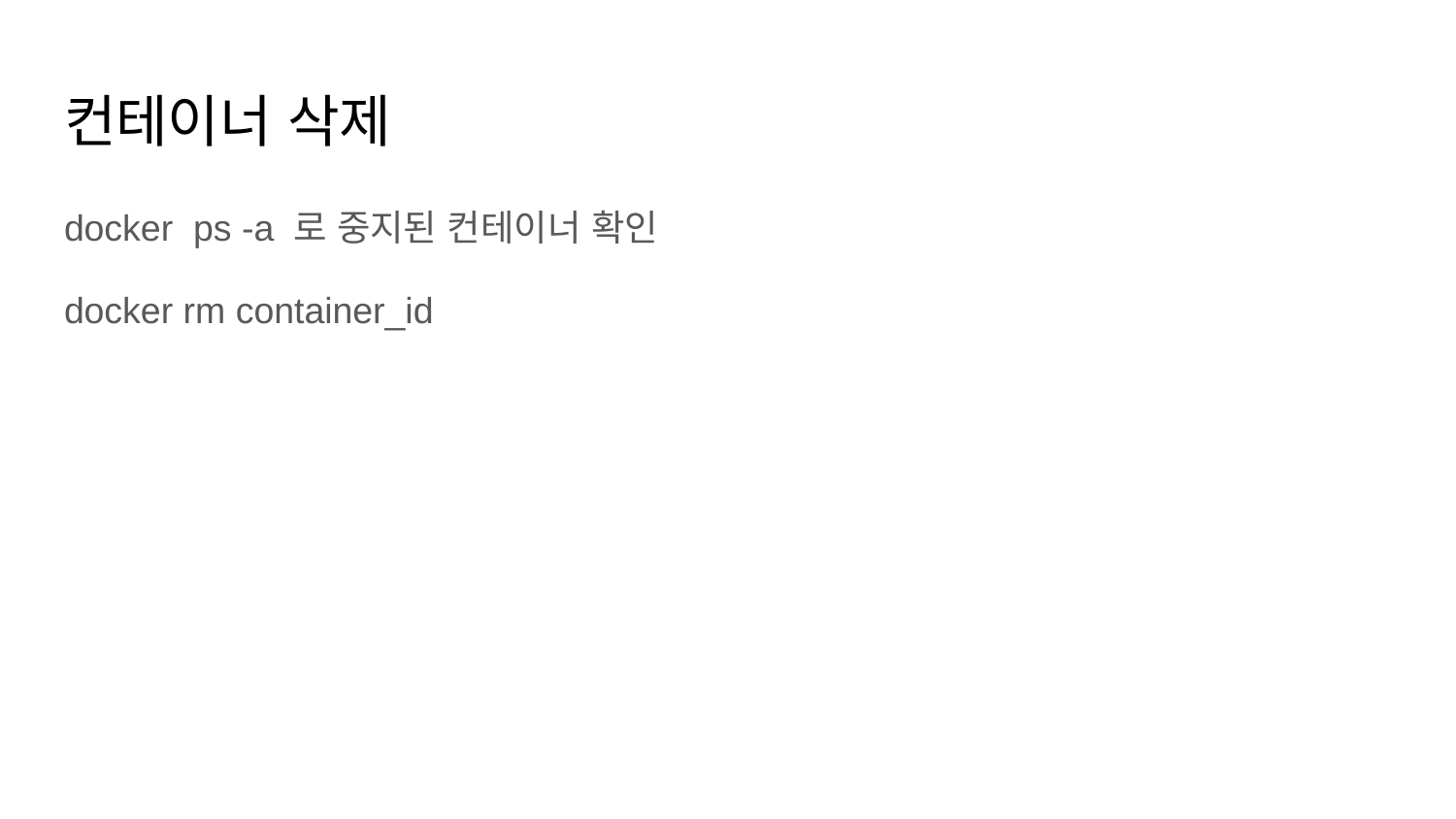

# 컨테이너 삭제
docker  ps -a 로 중지된 컨테이너 확인
docker rm container_id